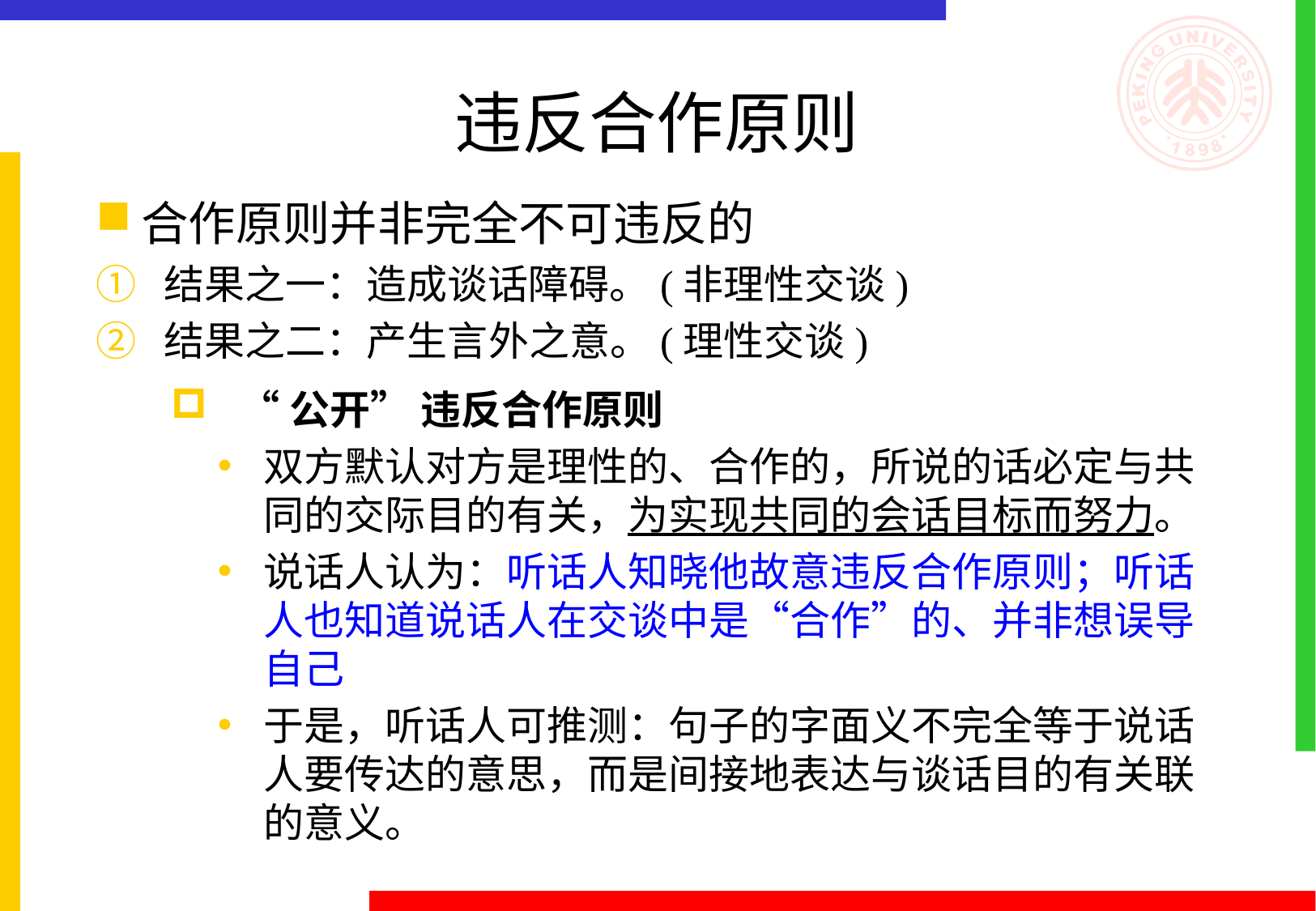

# 违反合作原则
合作原则并非完全不可违反的
结果之一：造成谈话障碍。(非理性交谈)
结果之二：产生言外之意。(理性交谈)
“公开” 违反合作原则
双方默认对方是理性的、合作的，所说的话必定与共同的交际目的有关，为实现共同的会话目标而努力。
说话人认为：听话人知晓他故意违反合作原则；听话人也知道说话人在交谈中是“合作”的、并非想误导自己
于是，听话人可推测：句子的字面义不完全等于说话人要传达的意思，而是间接地表达与谈话目的有关联的意义。